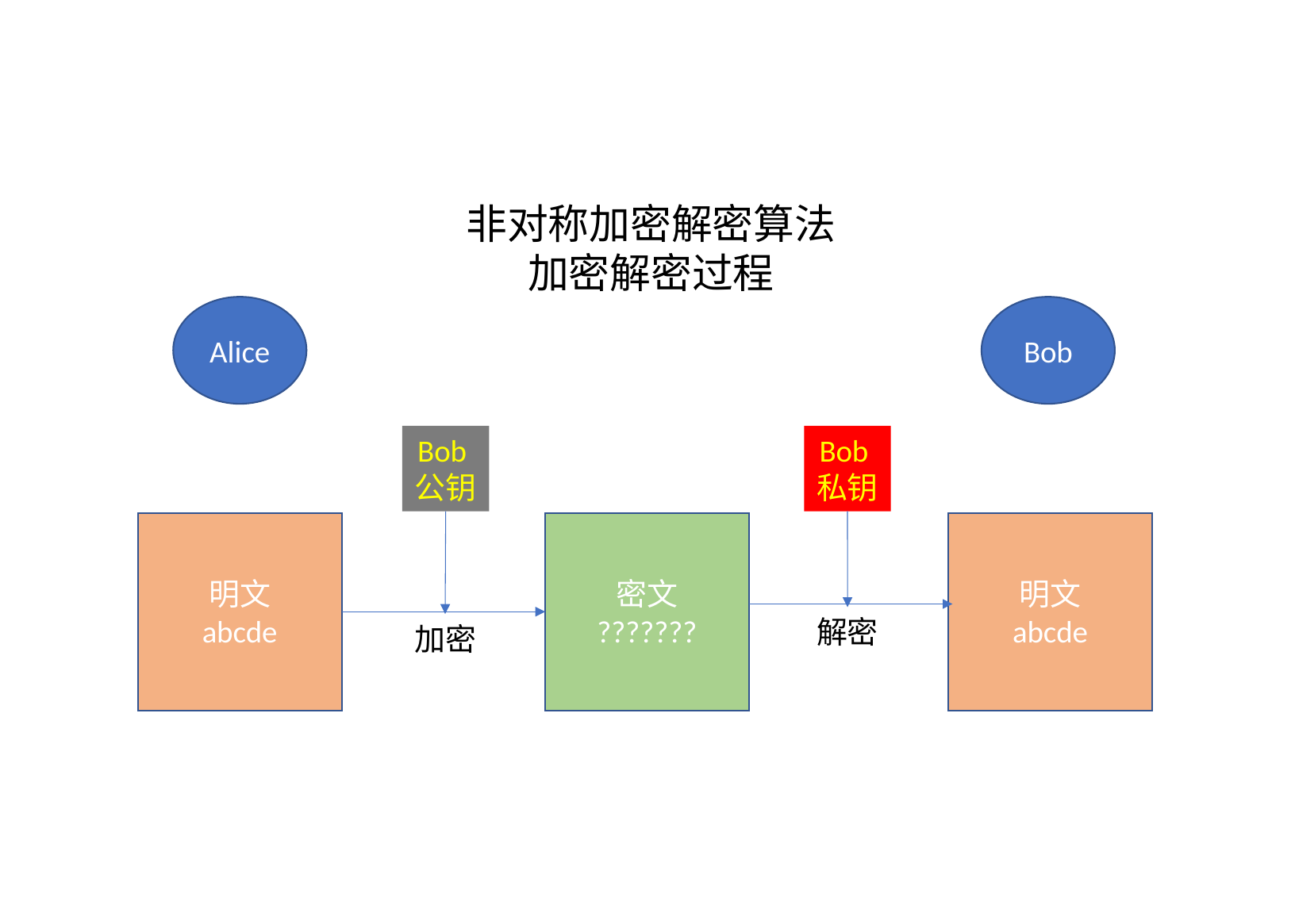

非对称加密解密算法
加密解密过程
Alice
Bob
Bob私钥
Bob公钥
明文
abcde
密文
???????
明文
abcde
解密
加密